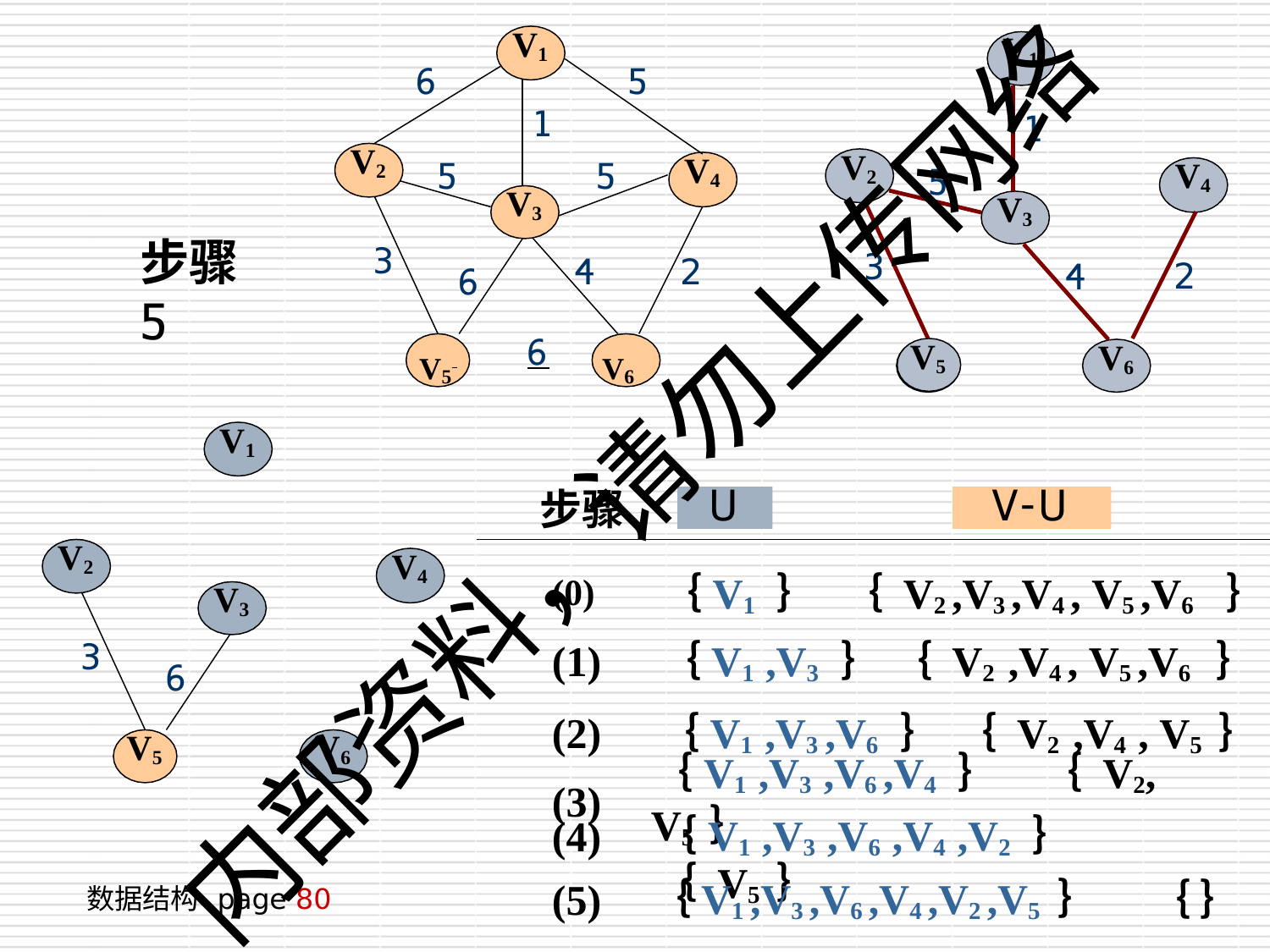

V1
V1

6
5

1
1
V2
V2

V4

V4
5
5

5

V3
V3

步骤5
3

3

4
2
2
4
6
V5 	6	V6
V5
V6

V1

内部资料，请勿上传网络
步骤
U
V-U
(0)	｛V1 ｝	｛ V2 ,V3 ,V4 , V5 ,V6  ｝
(1)	｛V1 ,V3 ｝	｛ V2	,V4 , V5 ,V6  ｝
(2)	｛V1  ,V3 ,V6 ｝	｛ V2	,V4  , V5 ｝
(3)
V2

V4

V3

3

6
V5
V6

｛V1  ,V3  ,V6 ,V4 ｝	｛ V2, V5 ｝
(4)
(5)
｛V1 ,V3 ,V6 ,V4 ,V2 ｝	｛ V5 ｝
｛V1 ,V3 ,V6 ,V4 ,V2 ,V5 ｝
｛ ｝
数据结构 page 80